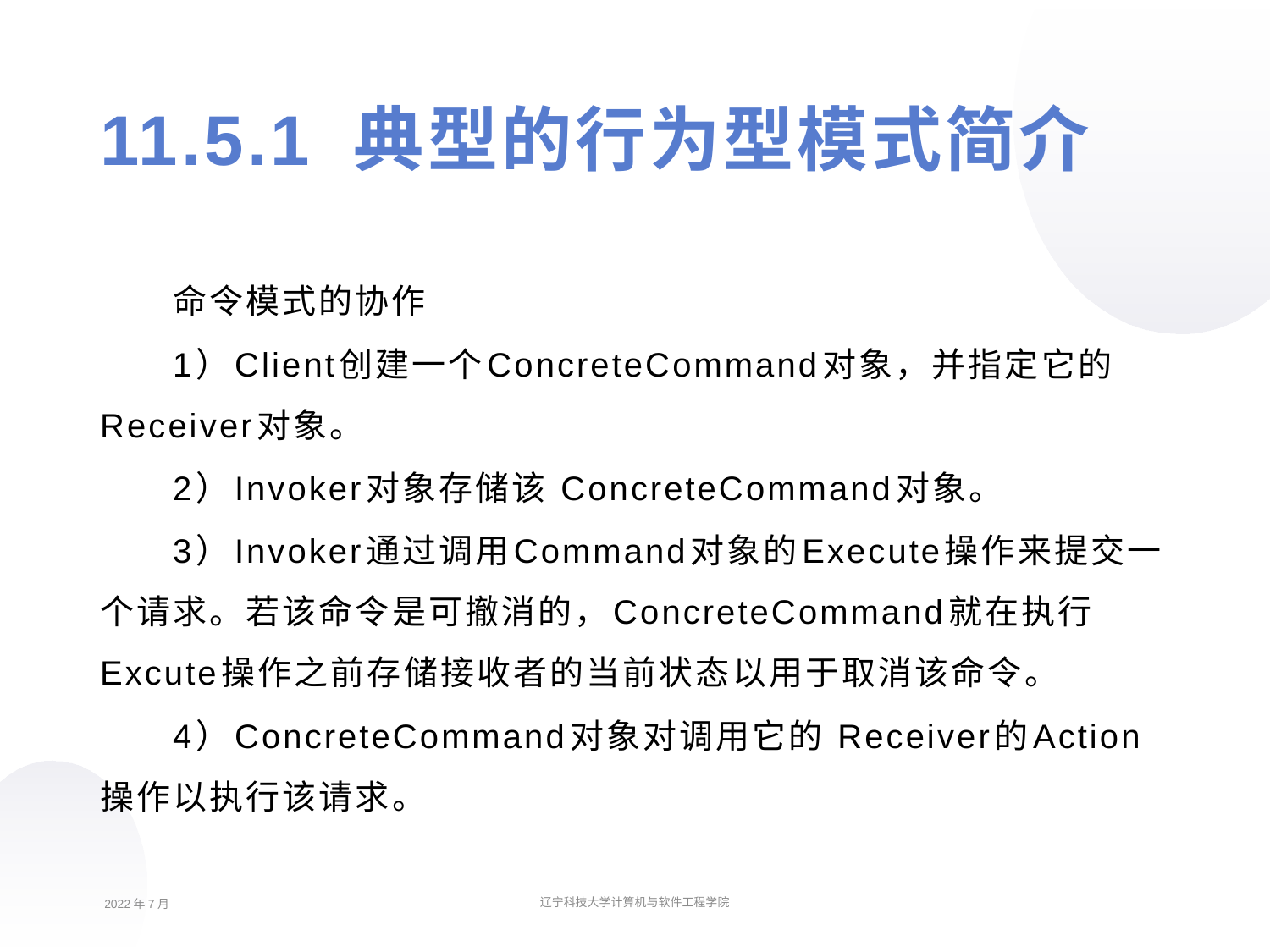

11.5.1 典型的行为型模式简介
命令模式的协作
1）Client创建一个ConcreteCommand对象，并指定它的 Receiver对象。
2）Invoker对象存储该 ConcreteCommand对象。
3）Invoker通过调用Command对象的Execute操作来提交一个请求。若该命令是可撤消的，ConcreteCommand就在执行Excute操作之前存储接收者的当前状态以用于取消该命令。
4）ConcreteCommand对象对调用它的 Receiver的Action操作以执行该请求。

2022年7月
辽宁科技大学计算机与软件工程学院
123